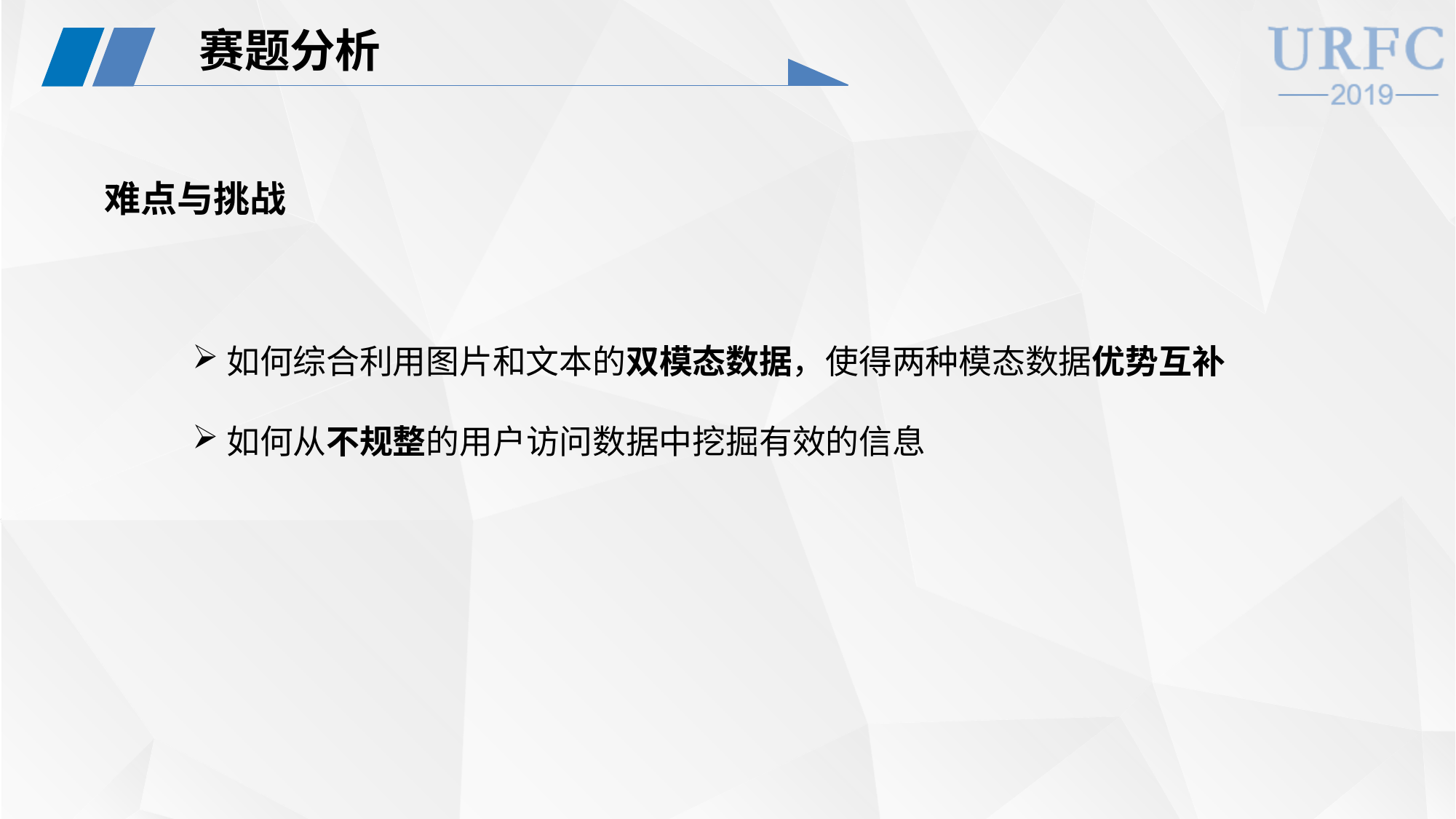

赛题分析

难点与挑战
如何综合利用图片和文本的双模态数据，使得两种模态数据优势互补
如何从不规整的用户访问数据中挖掘有效的信息